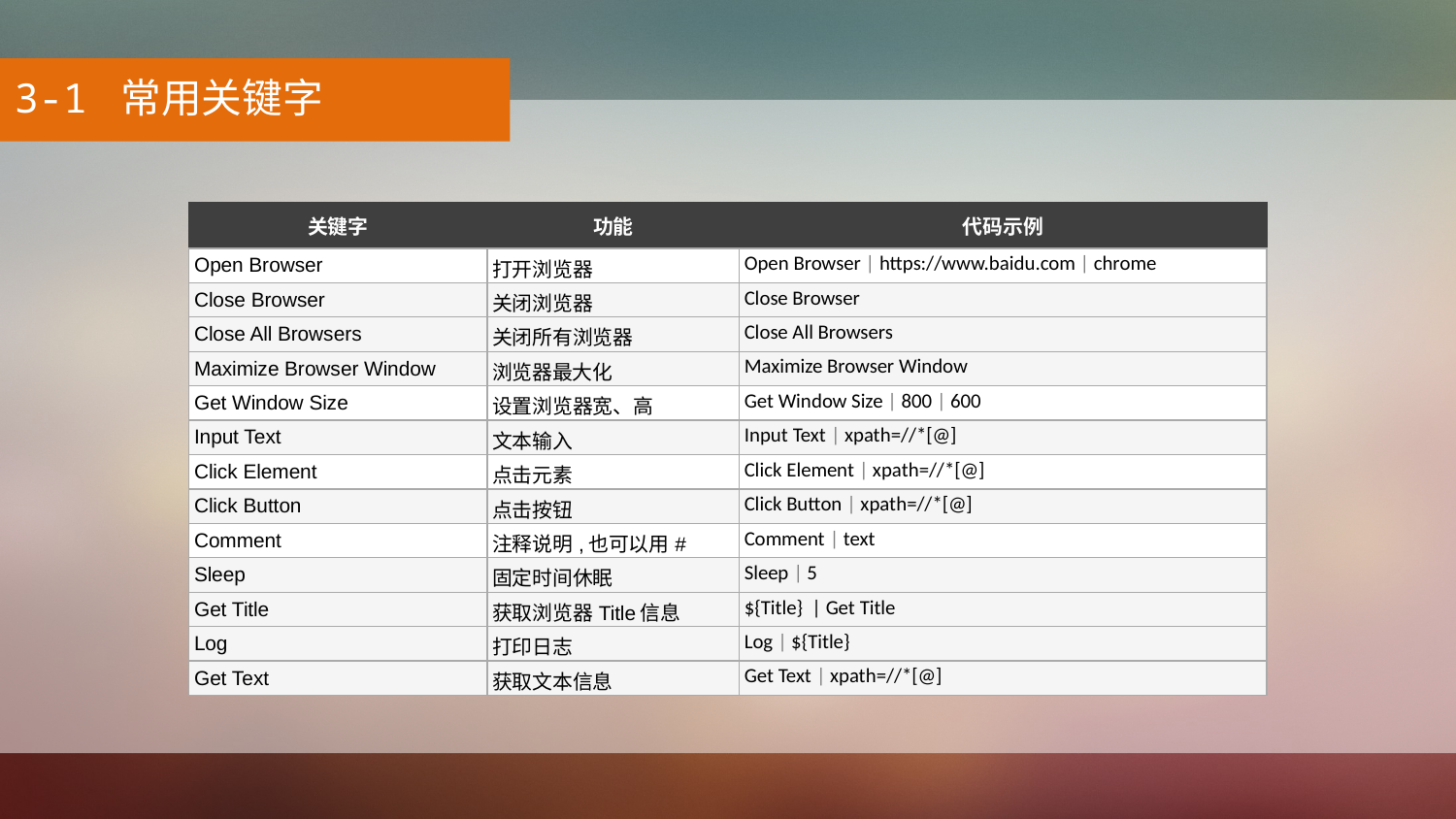

3-1 常用关键字
| 关键字 | 功能 | 代码示例 |
| --- | --- | --- |
| Open Browser | 打开浏览器 | Open Browser | https://www.baidu.com | chrome |
| Close Browser | 关闭浏览器 | Close Browser |
| Close All Browsers | 关闭所有浏览器 | Close All Browsers |
| Maximize Browser Window | 浏览器最大化 | Maximize Browser Window |
| Get Window Size | 设置浏览器宽、高 | Get Window Size | 800 | 600 |
| Input Text | 文本输入 | Input Text | xpath=//\*[@] |
| Click Element | 点击元素 | Click Element | xpath=//\*[@] |
| Click Button | 点击按钮 | Click Button | xpath=//\*[@] |
| Comment | 注释说明,也可以用# | Comment | text |
| Sleep | 固定时间休眠 | Sleep | 5 |
| Get Title | 获取浏览器Title信息 | ${Title} | Get Title |
| Log | 打印日志 | Log | ${Title} |
| Get Text | 获取文本信息 | Get Text | xpath=//\*[@] |